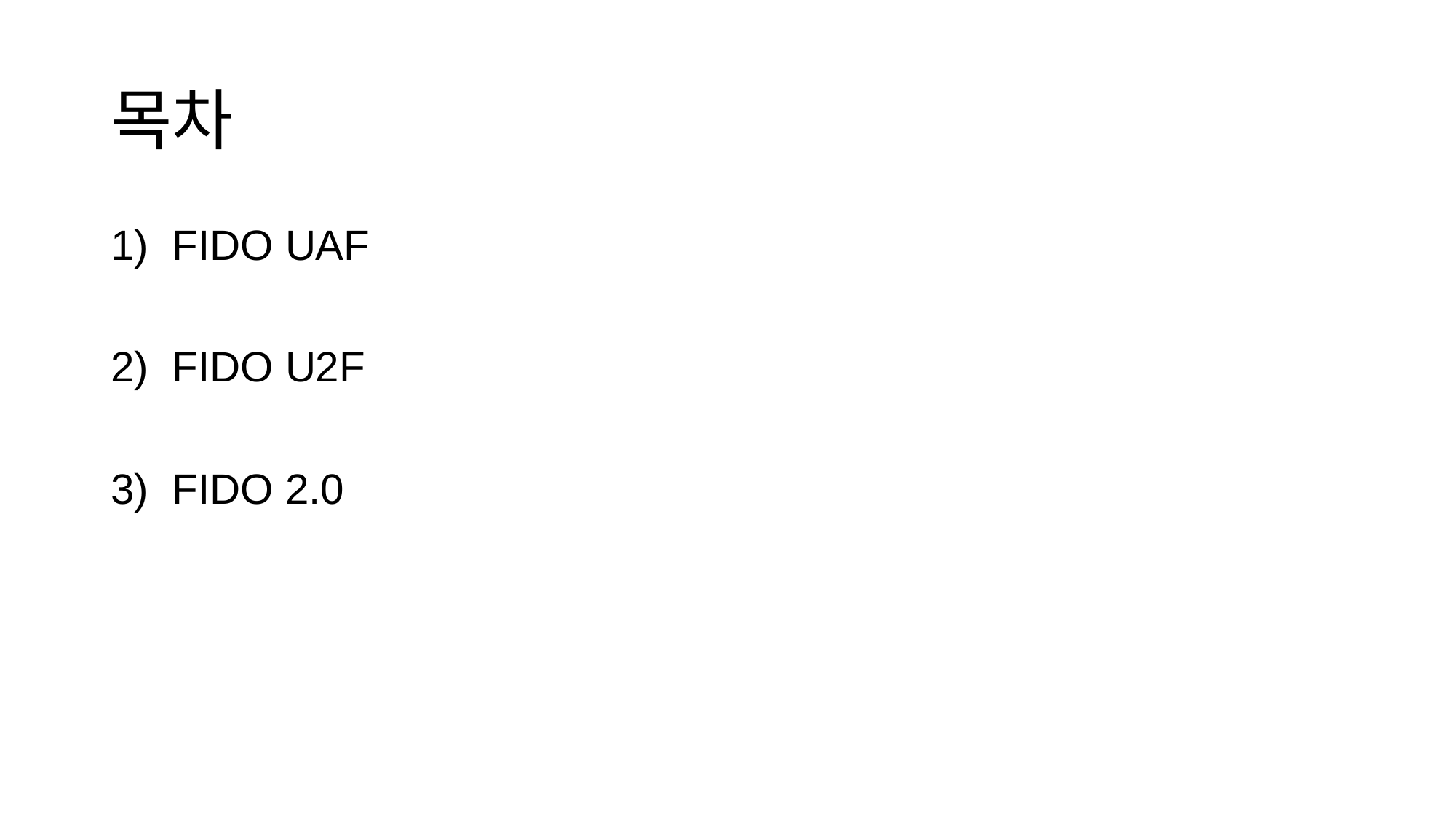

# 목차
FIDO UAF

FIDO U2F

FIDO 2.0